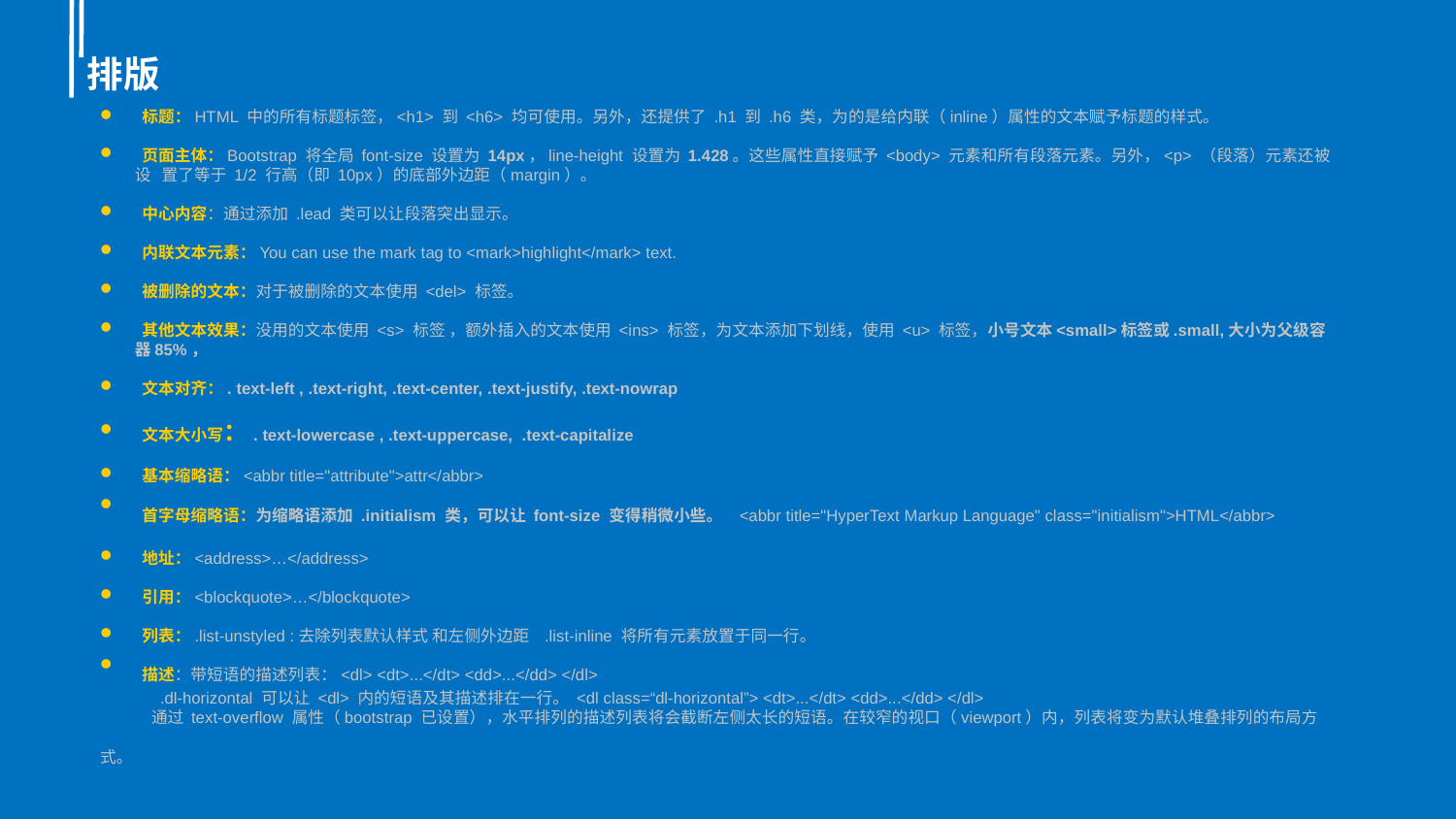

排版
 标题：HTML 中的所有标题标签，<h1> 到 <h6> 均可使用。另外，还提供了 .h1 到 .h6 类，为的是给内联（inline）属性的文本赋予标题的样式。

 页面主体：Bootstrap 将全局 font-size 设置为 14px，line-height 设置为 1.428。这些属性直接赋予 <body> 元素和所有段落元素。另外，<p> （段落）元素还被设   置了等于 1/2 行高（即 10px）的底部外边距（margin）。

 中心内容：通过添加 .lead 类可以让段落突出显示。

 内联文本元素：You can use the mark tag to <mark>highlight</mark> text.

 被删除的文本：对于被删除的文本使用 <del> 标签。

 其他文本效果：没用的文本使用 <s> 标签 ，额外插入的文本使用 <ins> 标签，为文本添加下划线，使用 <u> 标签，小号文本<small>标签或.small,大小为父级容器85%，

 文本对齐：. text-left , .text-right, .text-center, .text-justify, .text-nowrap

 文本大小写：. text-lowercase , .text-uppercase,  .text-capitalize

 基本缩略语：<abbr title="attribute">attr</abbr>
 首字母缩略语：为缩略语添加 .initialism 类，可以让 font-size 变得稍微小些。 <abbr title="HyperText Markup Language" class="initialism">HTML</abbr>

 地址：<address>…</address>

 引用：<blockquote>…</blockquote>

 列表：.list-unstyled :去除列表默认样式 和左侧外边距   .list-inline 将所有元素放置于同一行。
 描述：带短语的描述列表：<dl> <dt>...</dt> <dd>...</dd> </dl>
             .dl-horizontal 可以让 <dl> 内的短语及其描述排在一行。 <dl class=“dl-horizontal”> <dt>...</dt> <dd>...</dd> </dl>
             通过 text-overflow 属性（bootstrap 已设置），水平排列的描述列表将会截断左侧太长的短语。在较窄的视口（viewport）内，列表将变为默认堆叠排列的布局方式。